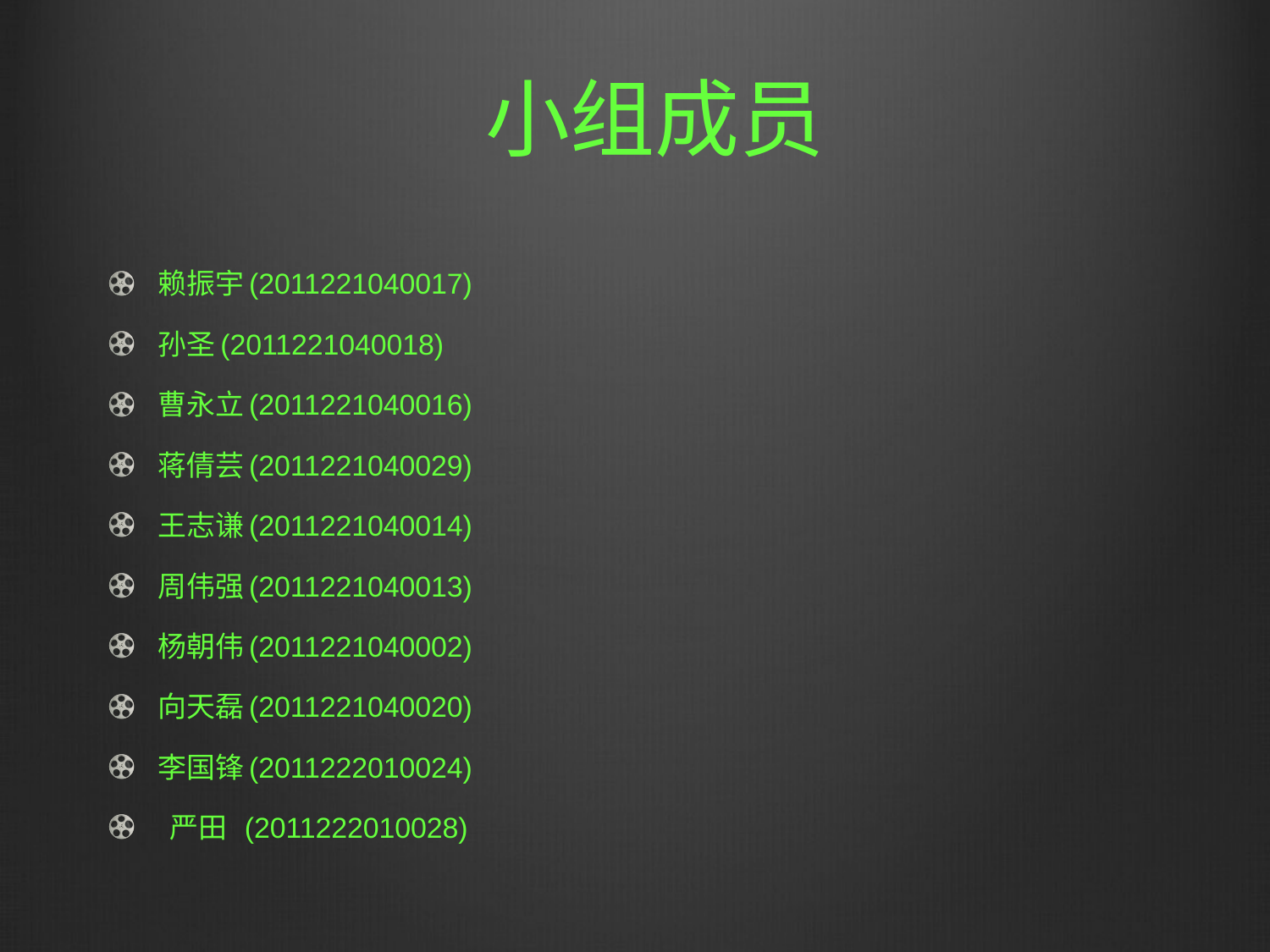

# 小组成员
赖振宇(2011221040017)
孙圣(2011221040018)
曹永立(2011221040016)
蒋倩芸(2011221040029)
王志谦(2011221040014)
周伟强(2011221040013)
杨朝伟(2011221040002)
向天磊(2011221040020)
李国锋(2011222010024)
 严田  (2011222010028)